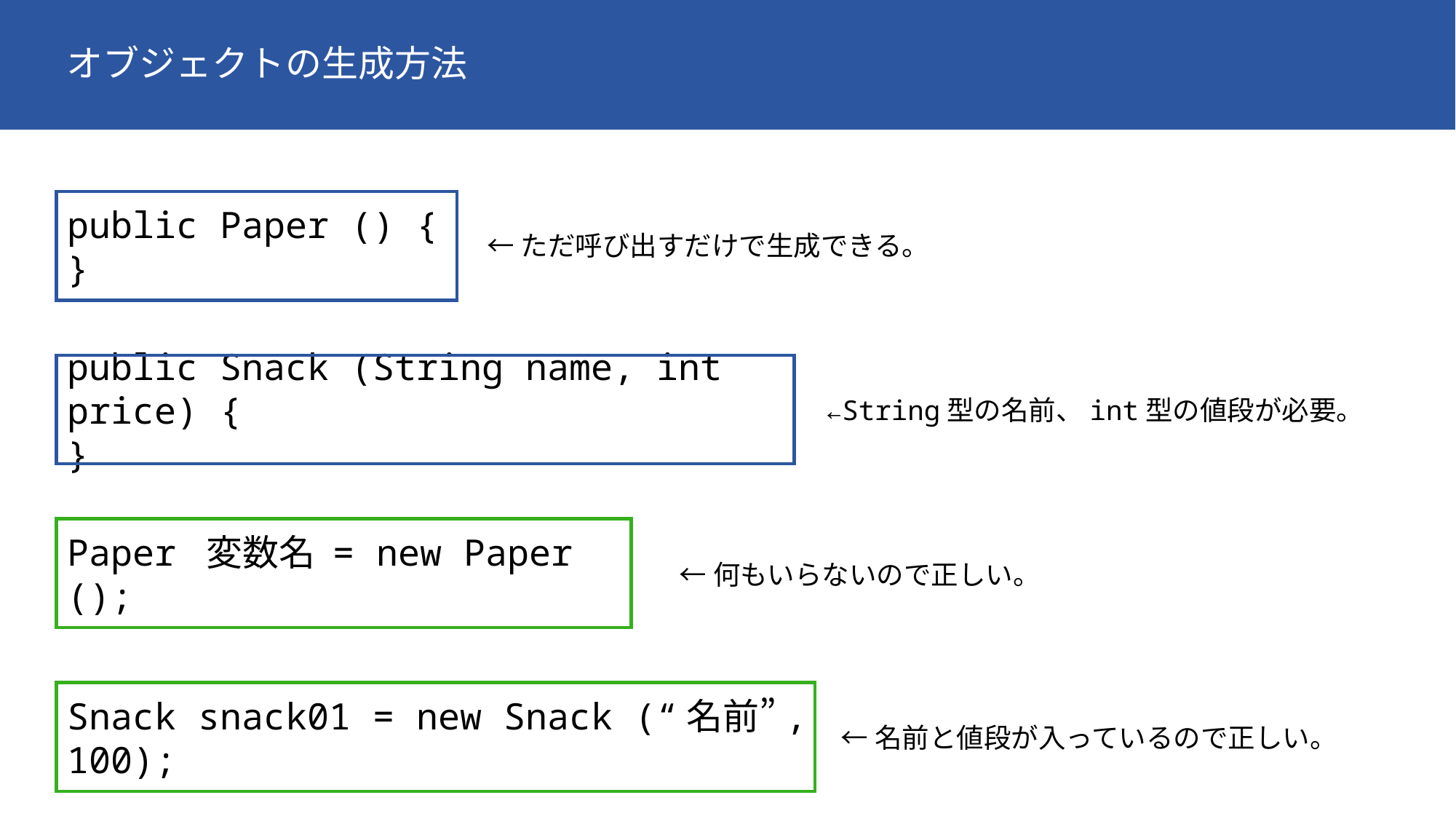

オブジェクトの生成方法

public Paper () {
}
←ただ呼び出すだけで生成できる。

public Snack (String name, int price) {
}
←String型の名前、int型の値段が必要。

Paper 変数名 = new Paper ();
←何もいらないので正しい。

Snack snack01 = new Snack (“名前”, 100);
←名前と値段が入っているので正しい。